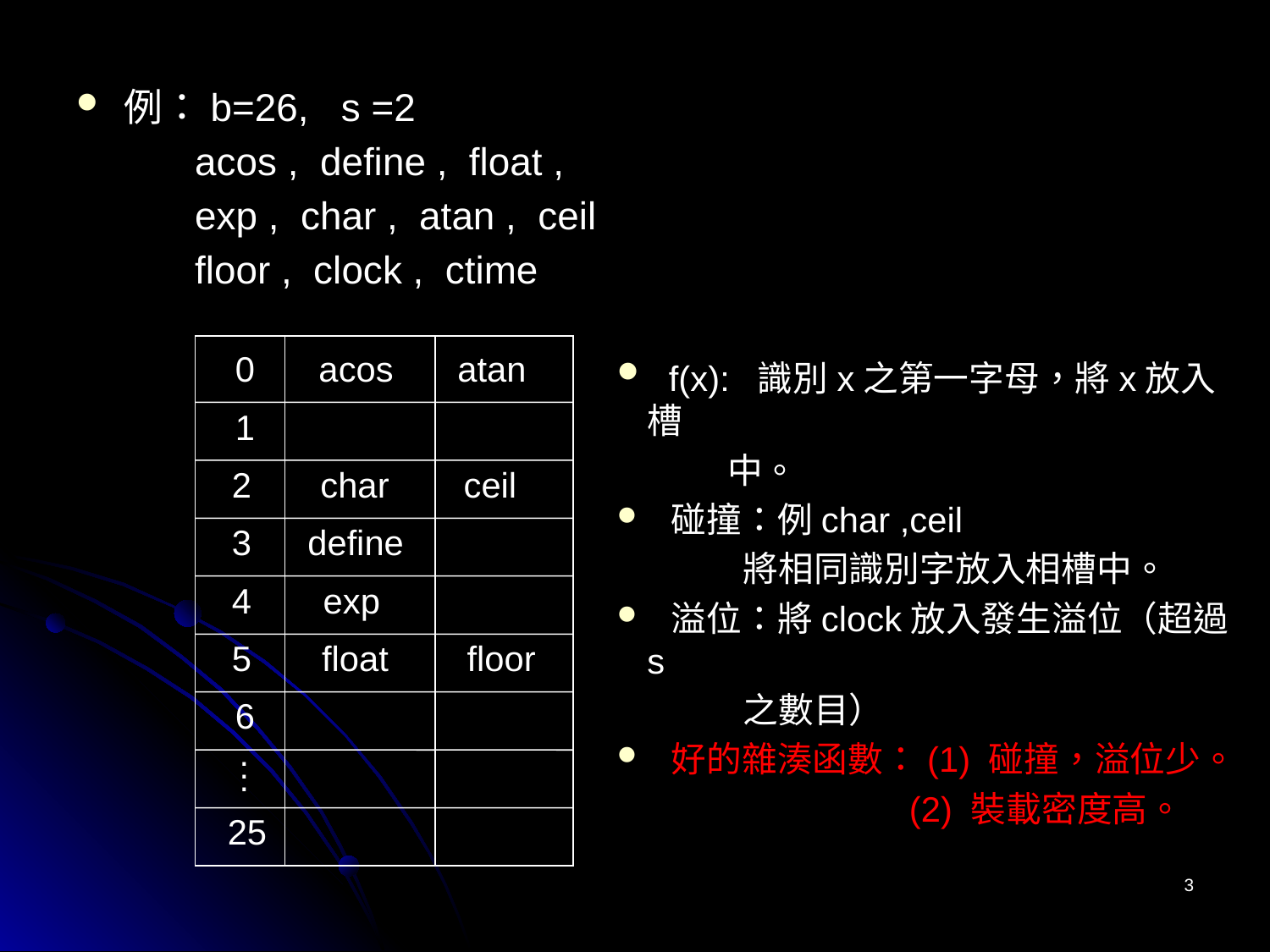

例：b=26,   s =2
           acos ,  define ,  float ,
           exp ,  char ,  atan ,  ceil
           floor ,  clock ,  ctime

0
1
2
3
4
5
6
.
.
.
25
acos
char
define
exp
float
atan
ceil
floor
  f(x):  識別x之第一字母，將x放入槽
             中。
  碰撞：例char ,ceil
               將相同識別字放入相槽中。
  溢位：將clock放入發生溢位（超過s
               之數目）
  好的雜湊函數：(1) 碰撞，溢位少。
                              (2) 裝載密度高。
3